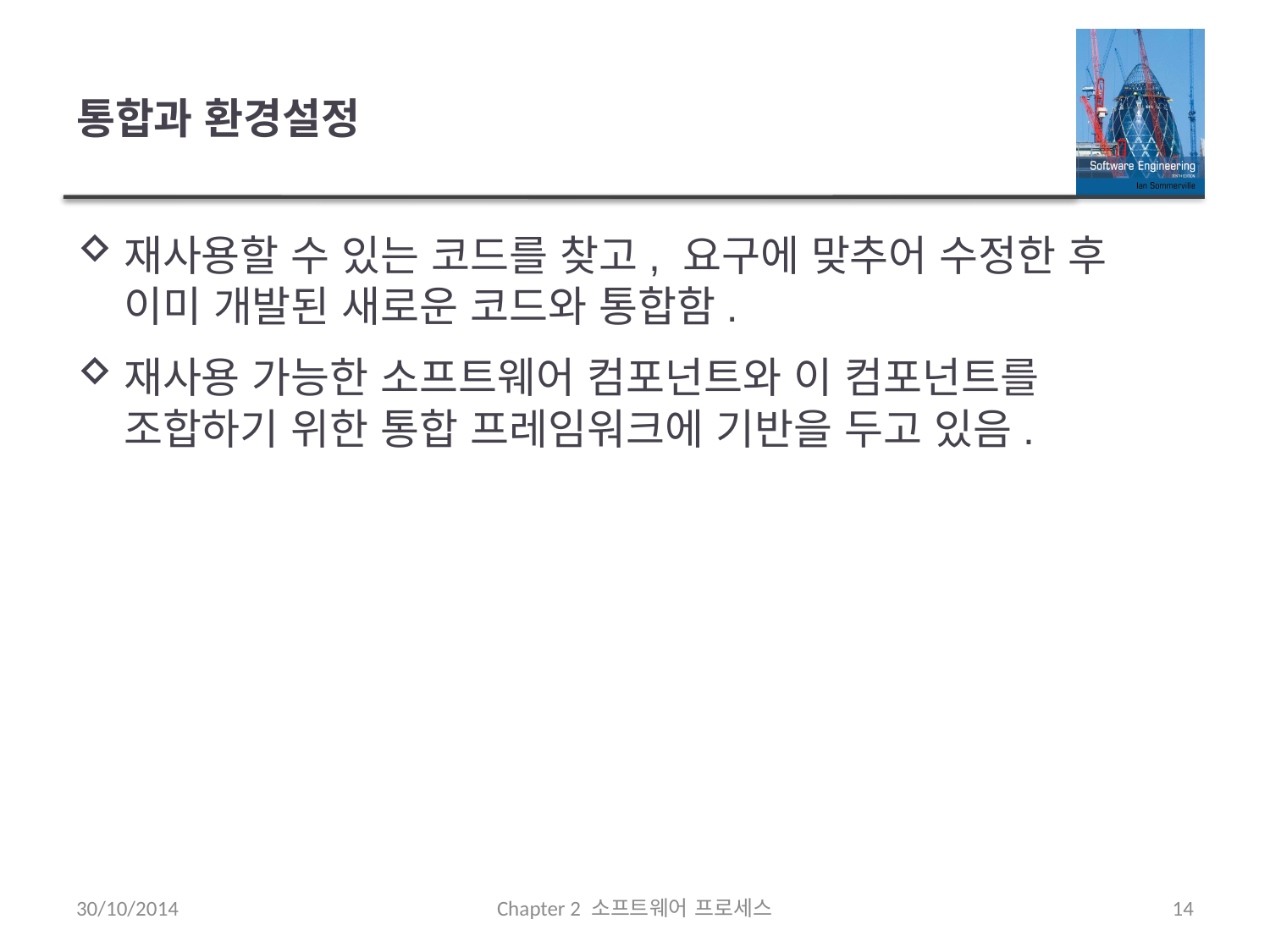

# 통합과 환경설정
재사용할 수 있는 코드를 찾고, 요구에 맞추어 수정한 후 이미 개발된 새로운 코드와 통합함.
재사용 가능한 소프트웨어 컴포넌트와 이 컴포넌트를 조합하기 위한 통합 프레임워크에 기반을 두고 있음.
30/10/2014
Chapter 2 소프트웨어 프로세스
14